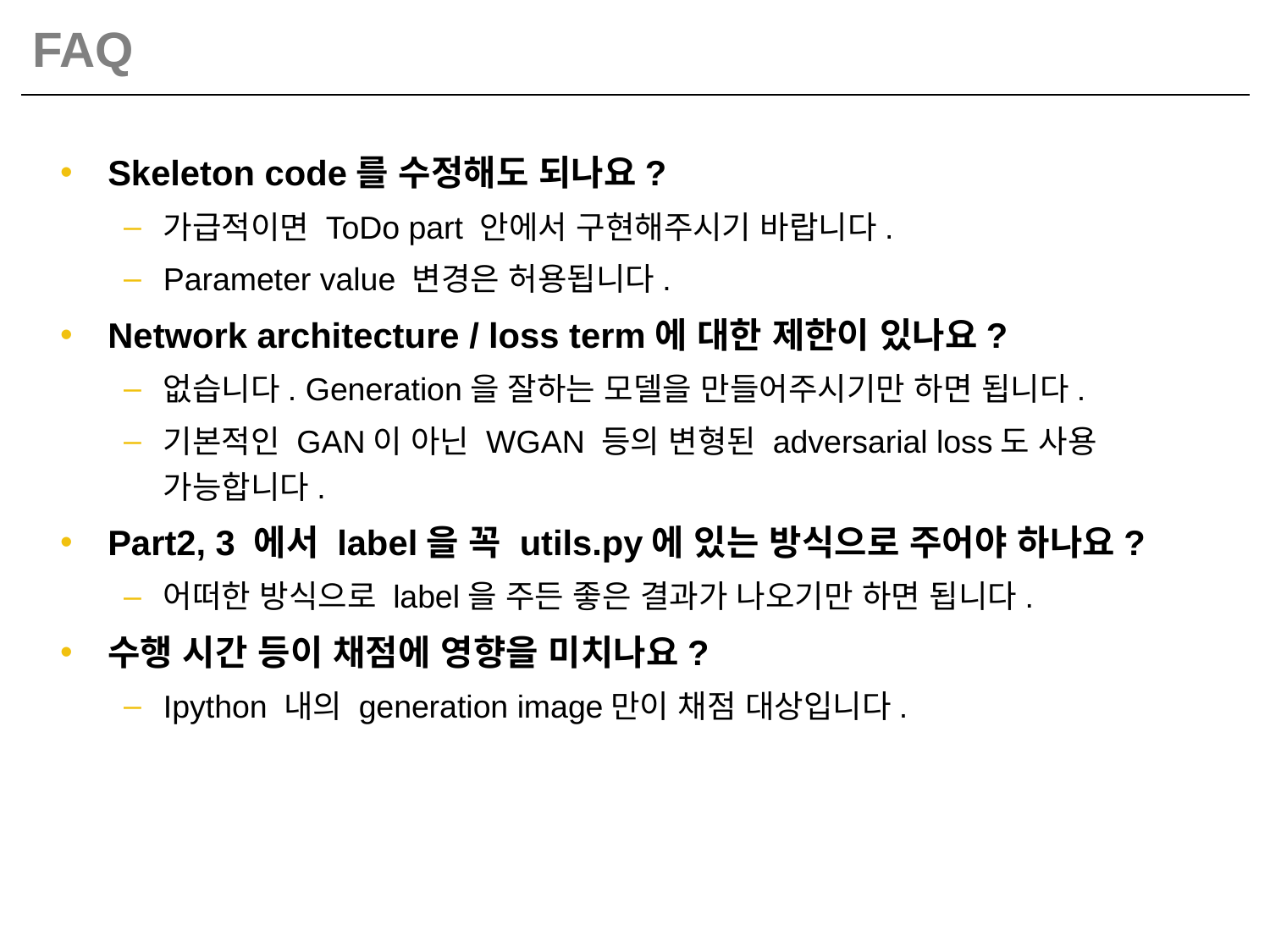

# FAQ
Skeleton code를 수정해도 되나요?
가급적이면 ToDo part 안에서 구현해주시기 바랍니다.
Parameter value 변경은 허용됩니다.
Network architecture / loss term에 대한 제한이 있나요?
없습니다. Generation을 잘하는 모델을 만들어주시기만 하면 됩니다.
기본적인 GAN이 아닌 WGAN 등의 변형된 adversarial loss도 사용 가능합니다.
Part2, 3 에서 label을 꼭 utils.py에 있는 방식으로 주어야 하나요?
어떠한 방식으로 label을 주든 좋은 결과가 나오기만 하면 됩니다.
수행 시간 등이 채점에 영향을 미치나요?
Ipython 내의 generation image만이 채점 대상입니다.